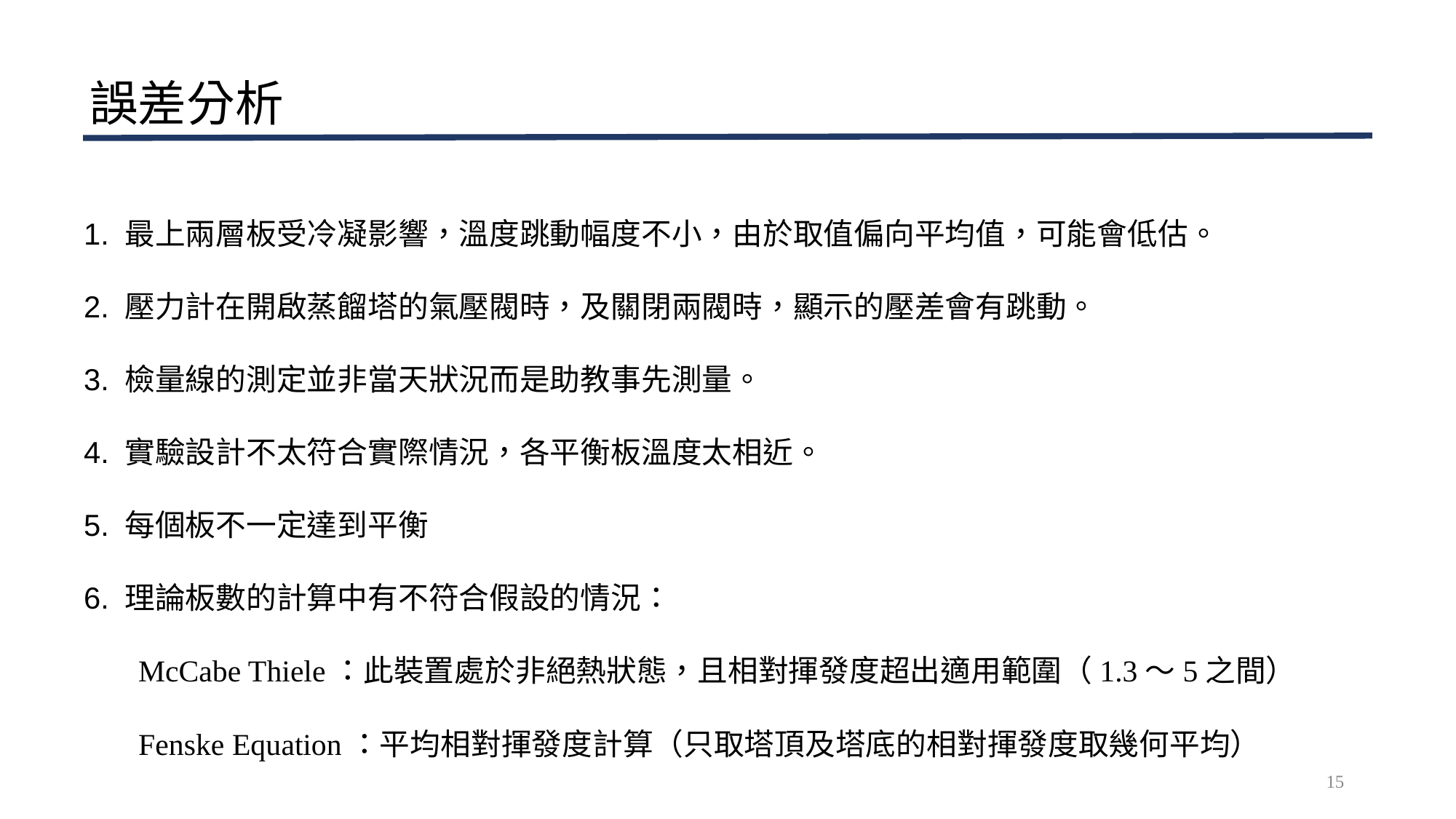

誤差分析
最上兩層板受冷凝影響，溫度跳動幅度不小，由於取值偏向平均值，可能會低估。
壓力計在開啟蒸餾塔的氣壓閥時，及關閉兩閥時，顯示的壓差會有跳動。
檢量線的測定並非當天狀況而是助教事先測量。
實驗設計不太符合實際情況，各平衡板溫度太相近。
每個板不一定達到平衡
理論板數的計算中有不符合假設的情況：
McCabe Thiele：此裝置處於非絕熱狀態，且相對揮發度超出適用範圍（1.3～5之間）
Fenske Equation：平均相對揮發度計算（只取塔頂及塔底的相對揮發度取幾何平均）
15